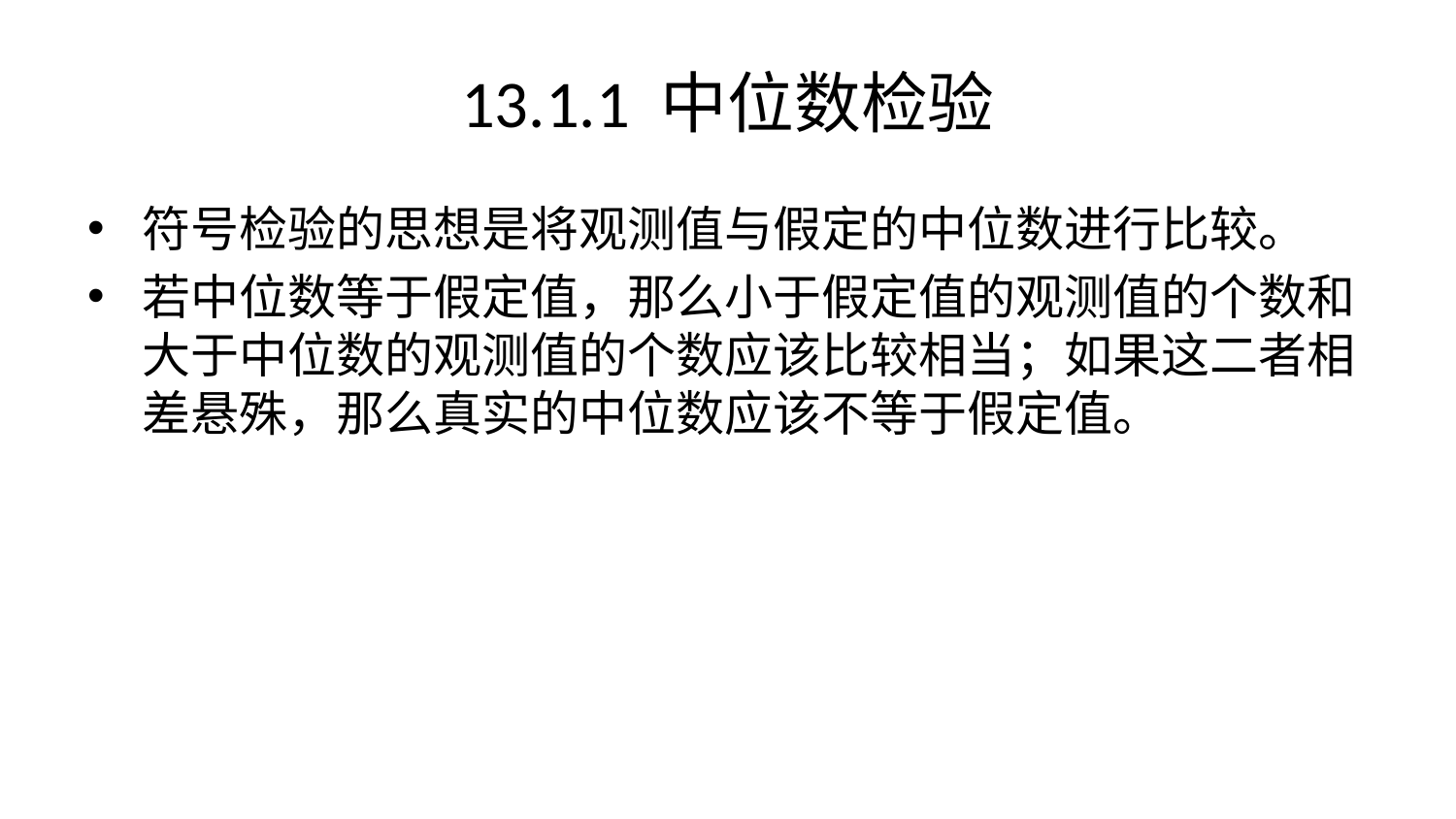

# 13.1.1 中位数检验
符号检验的思想是将观测值与假定的中位数进行比较。
若中位数等于假定值，那么小于假定值的观测值的个数和大于中位数的观测值的个数应该比较相当；如果这二者相差悬殊，那么真实的中位数应该不等于假定值。